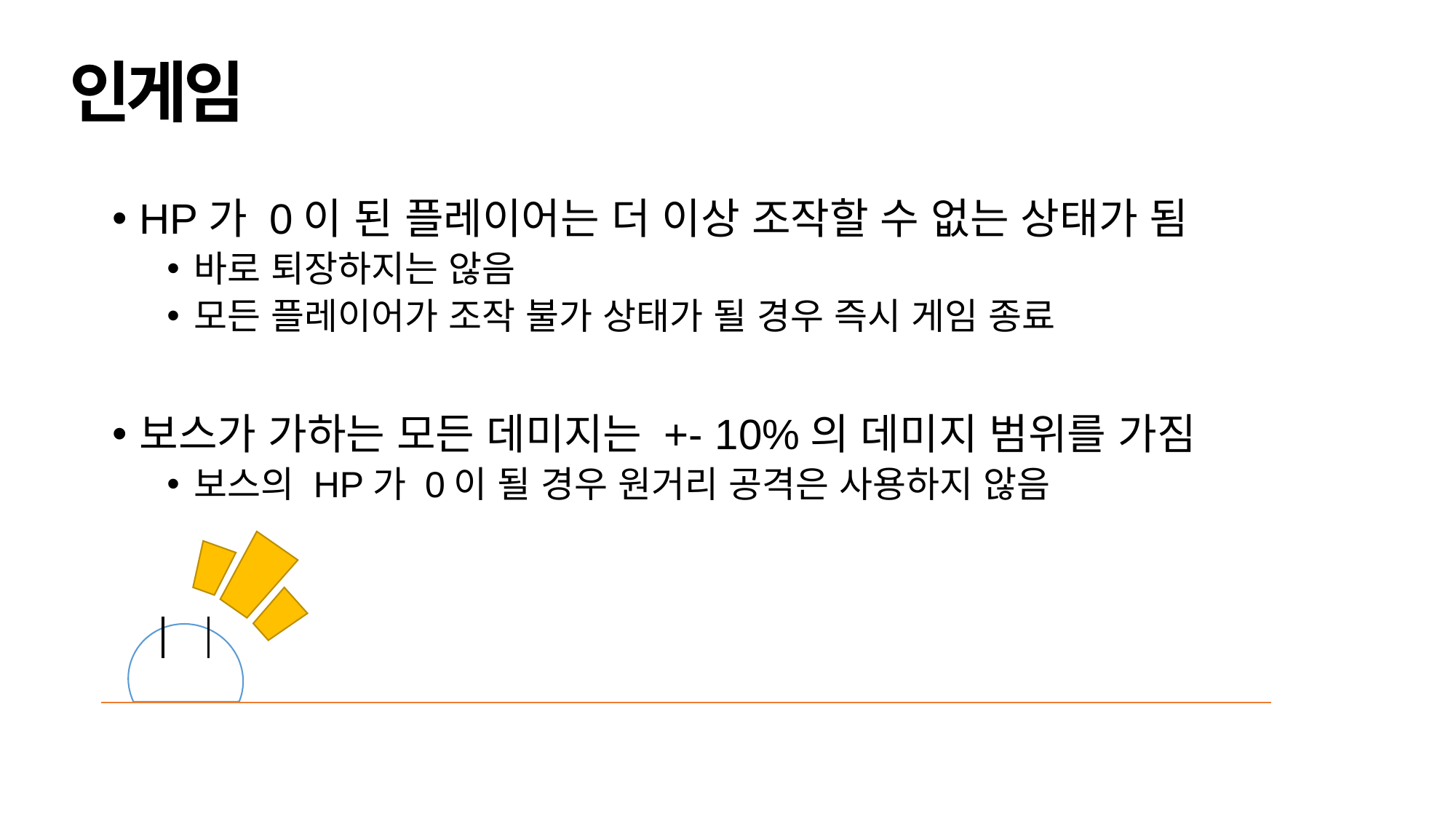

# 인게임
HP가 0이 된 플레이어는 더 이상 조작할 수 없는 상태가 됨
바로 퇴장하지는 않음
모든 플레이어가 조작 불가 상태가 될 경우 즉시 게임 종료

보스가 가하는 모든 데미지는 +- 10%의 데미지 범위를 가짐
보스의 HP가 0이 될 경우 원거리 공격은 사용하지 않음